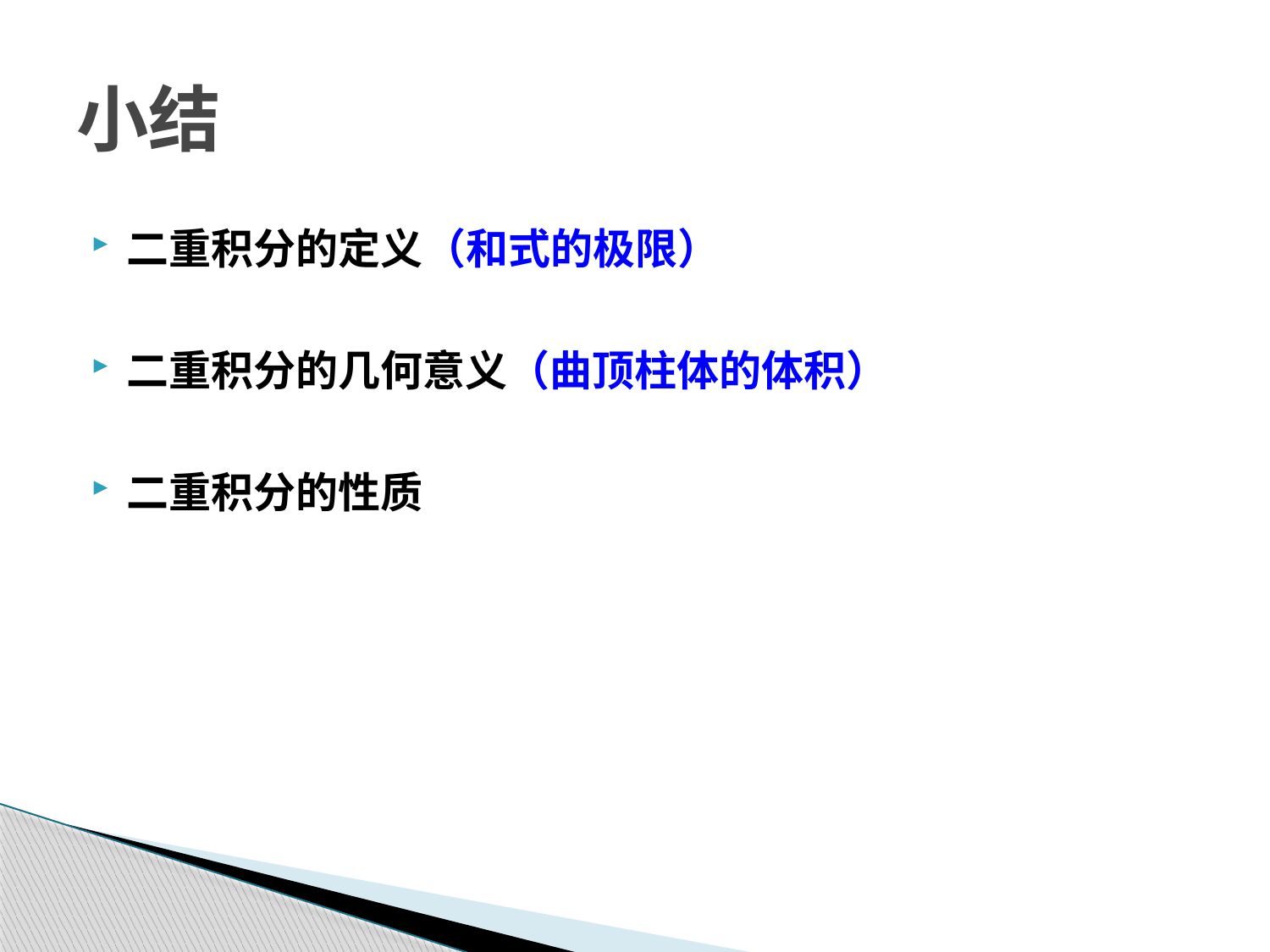

# 小结
二重积分的定义（和式的极限）

二重积分的几何意义（曲顶柱体的体积）

二重积分的性质